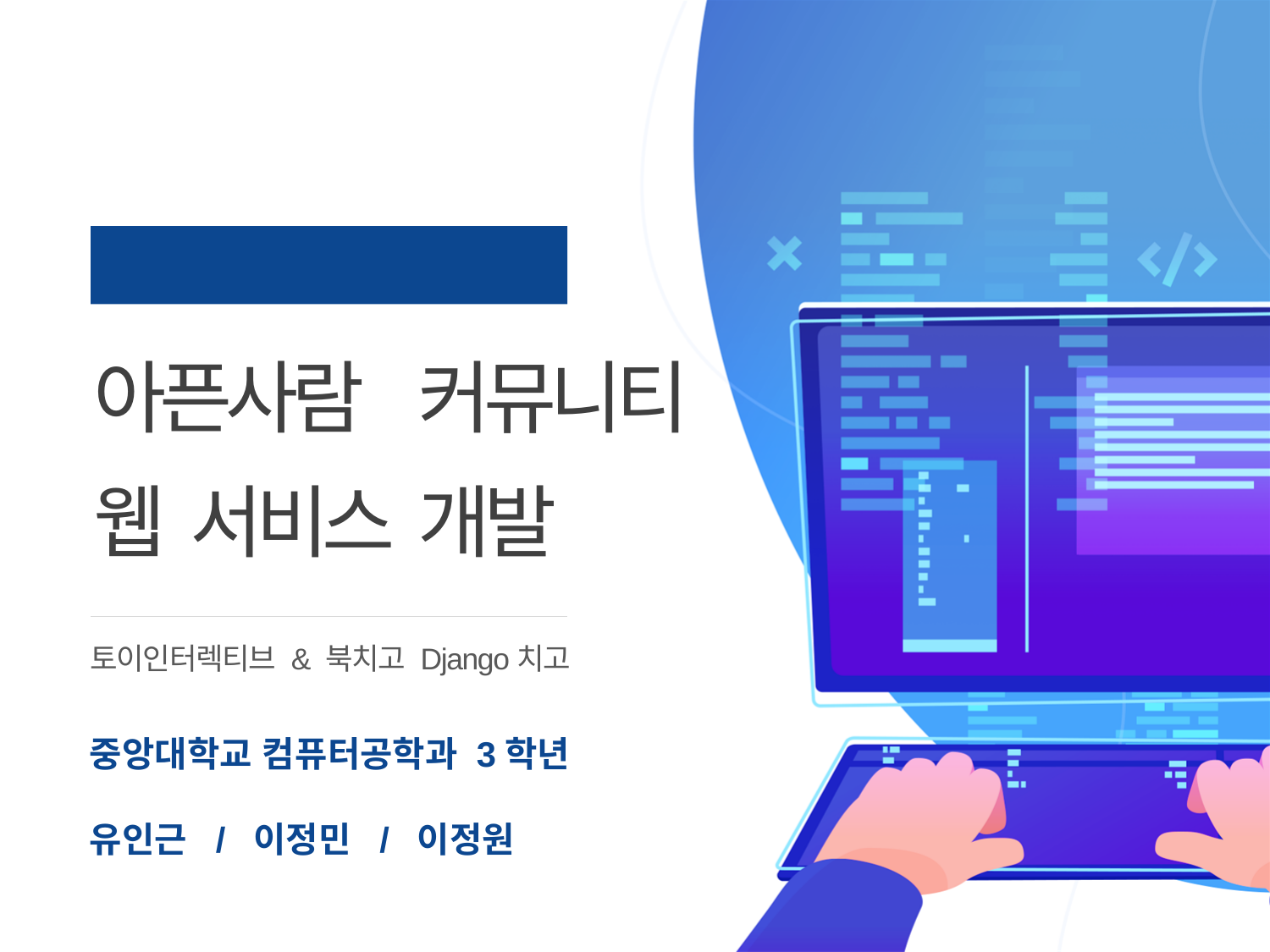

CS  프로젝트
아픈사람    커뮤니티

웹  서비스  개발
토이인터렉티브 & 북치고 Django치고
중앙대학교 컴퓨터공학과 3학년

유인근  /  이정민  /  이정원